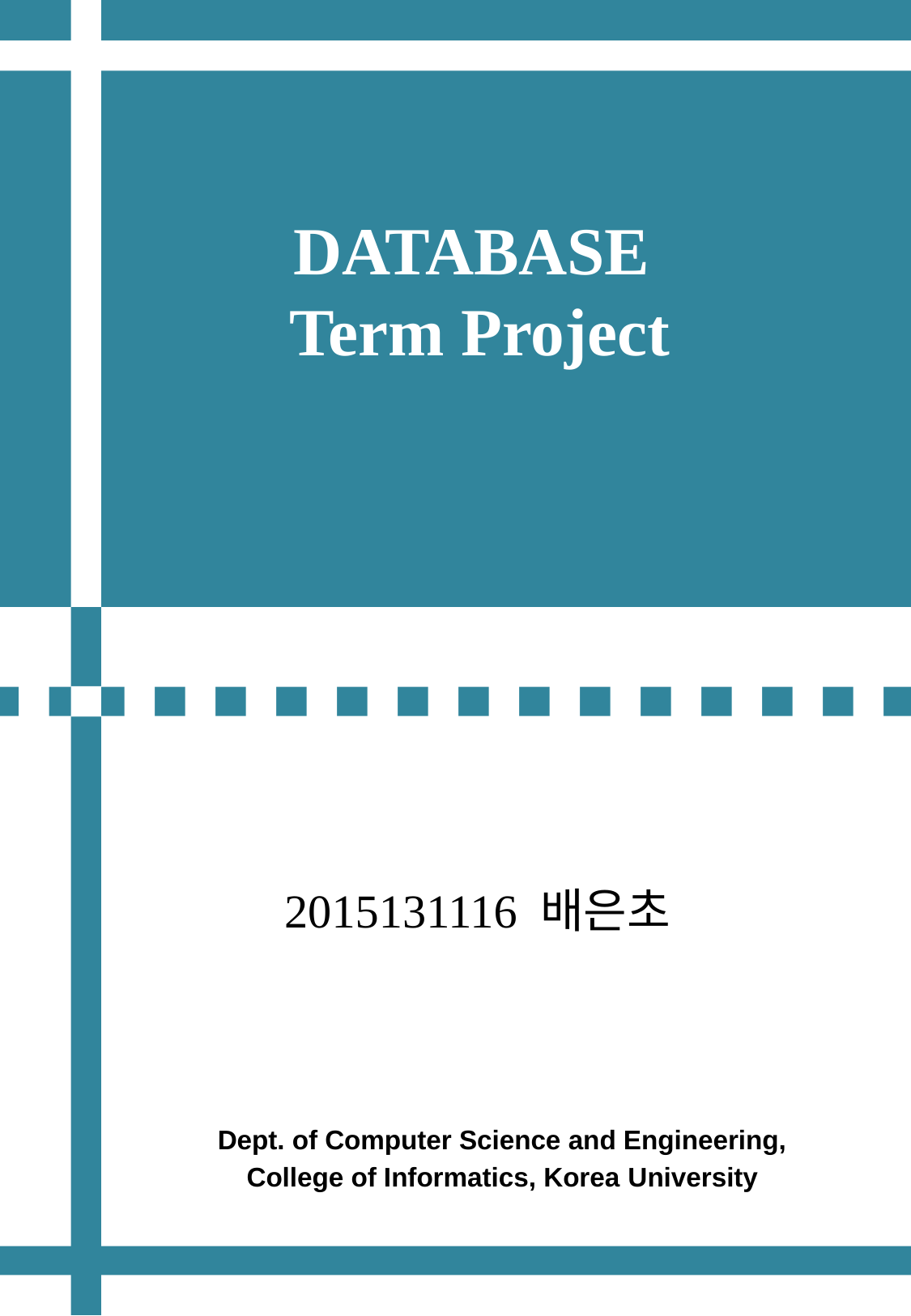

# DATABASE Term Project

2015131116 배은초
Dept. of Computer Science and Engineering,
College of Informatics, Korea University